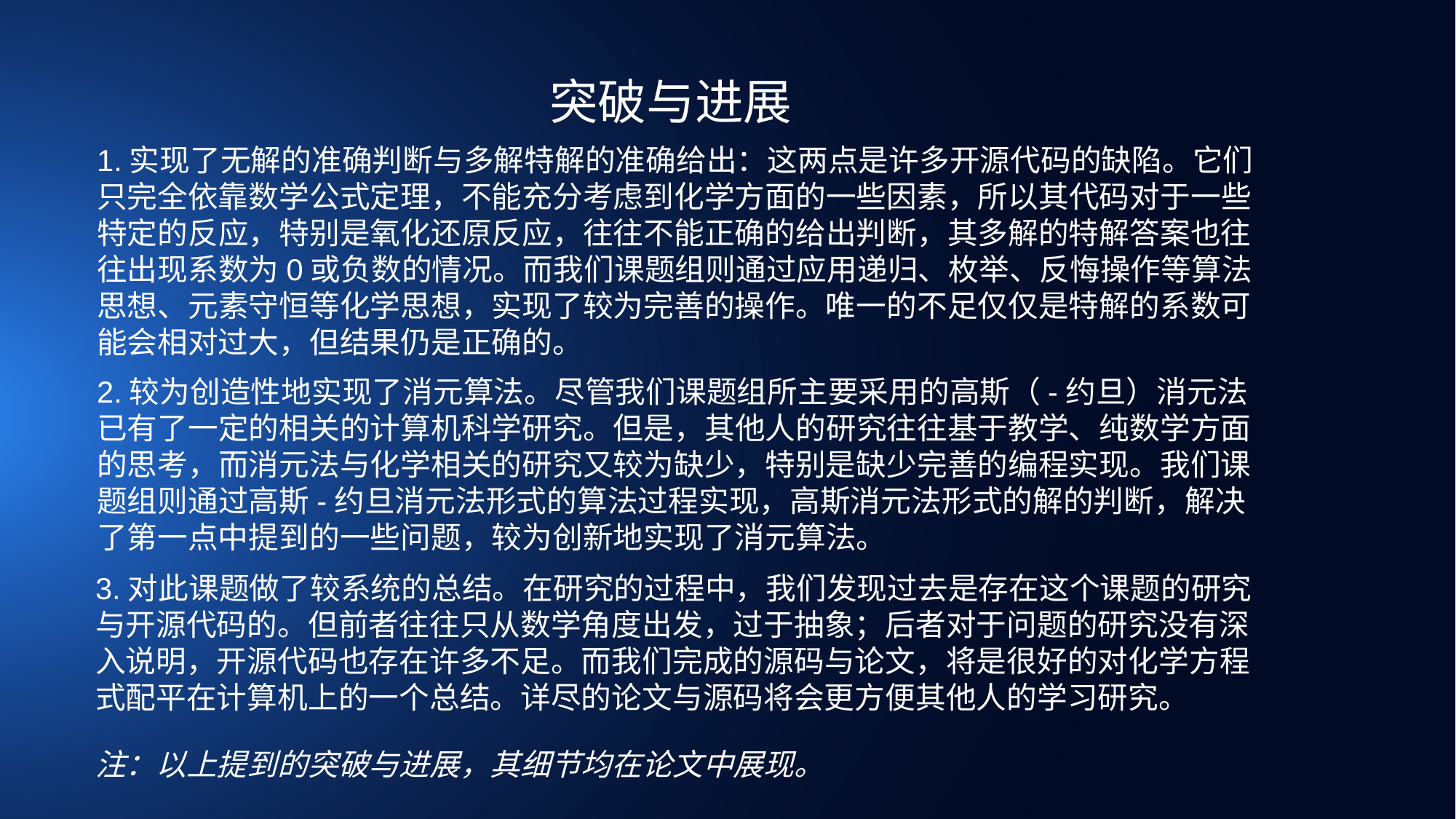

突破与进展
1.实现了无解的准确判断与多解特解的准确给出：这两点是许多开源代码的缺陷。它们只完全依靠数学公式定理，不能充分考虑到化学方面的一些因素，所以其代码对于一些特定的反应，特别是氧化还原反应，往往不能正确的给出判断，其多解的特解答案也往往出现系数为0或负数的情况。而我们课题组则通过应用递归、枚举、反悔操作等算法思想、元素守恒等化学思想，实现了较为完善的操作。唯一的不足仅仅是特解的系数可能会相对过大，但结果仍是正确的。
2.较为创造性地实现了消元算法。尽管我们课题组所主要采用的高斯（-约旦）消元法已有了一定的相关的计算机科学研究。但是，其他人的研究往往基于教学、纯数学方面的思考，而消元法与化学相关的研究又较为缺少，特别是缺少完善的编程实现。我们课题组则通过高斯-约旦消元法形式的算法过程实现，高斯消元法形式的解的判断，解决了第一点中提到的一些问题，较为创新地实现了消元算法。
3.对此课题做了较系统的总结。在研究的过程中，我们发现过去是存在这个课题的研究与开源代码的。但前者往往只从数学角度出发，过于抽象；后者对于问题的研究没有深入说明，开源代码也存在许多不足。而我们完成的源码与论文，将是很好的对化学方程式配平在计算机上的一个总结。详尽的论文与源码将会更方便其他人的学习研究。
注：以上提到的突破与进展，其细节均在论文中展现。